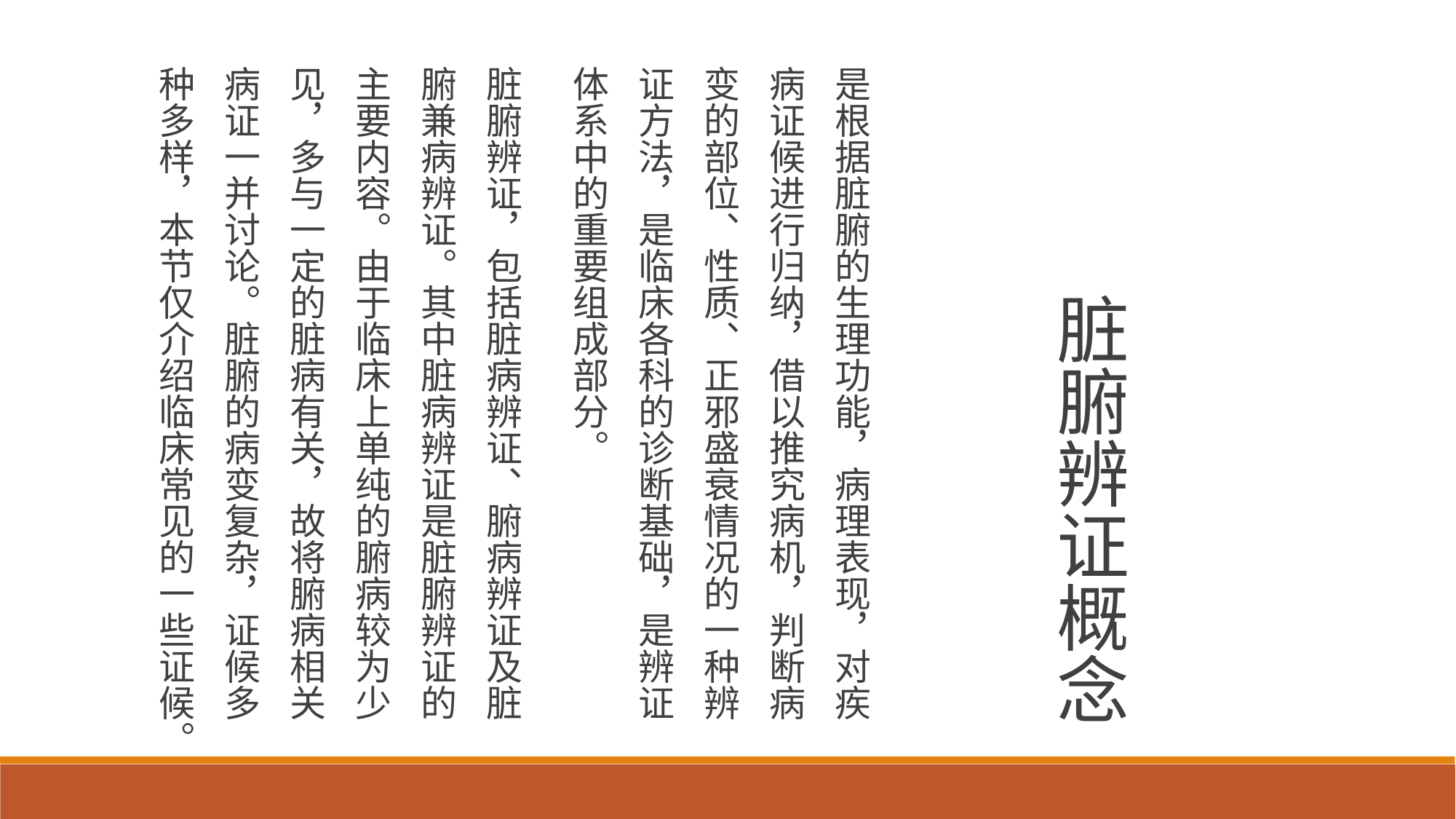

是根据脏腑的生理功能，病理表现，对疾病证候进行归纳，借以推究病机，判断病变的部位、性质、正邪盛衰情况的一种辨证方法，是临床各科的诊断基础，是辨证体系中的重要组成部分。
脏腑辨证，包括脏病辨证、腑病辨证及脏腑兼病辨证。其中脏病辨证是脏腑辨证的主要内容。由于临床上单纯的腑病较为少见，多与一定的脏病有关，故将腑病相关病证一并讨论。脏腑的病变复杂，证候多种多样，本节仅介绍临床常见的一些证候。

# 脏腑辨证概念